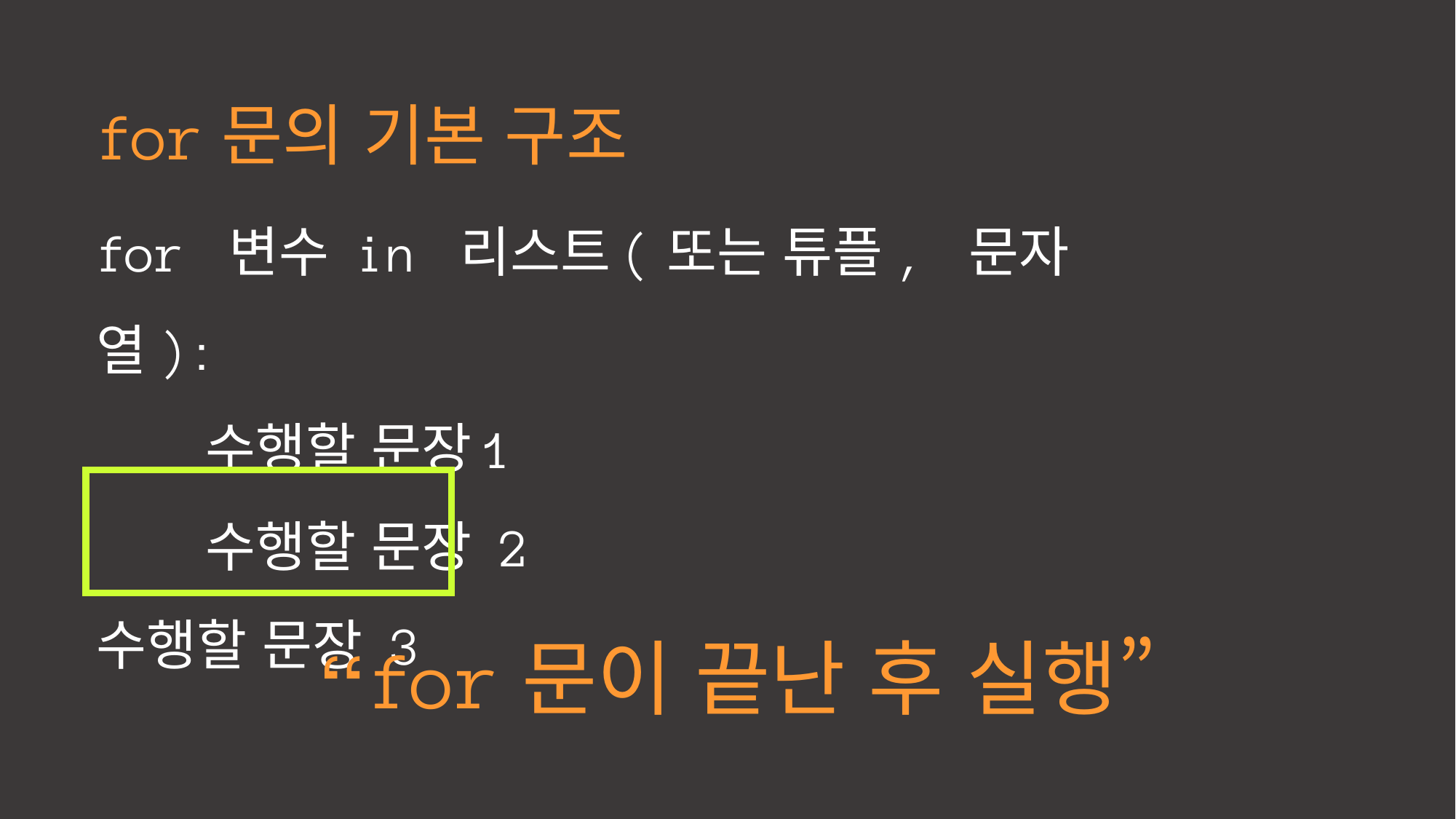

for문의 기본 구조
for 변수 in 리스트(또는 튜플, 문자열):
	수행할 문장1
	수행할 문장 2
수행할 문장 3

“for문이 끝난 후 실행”